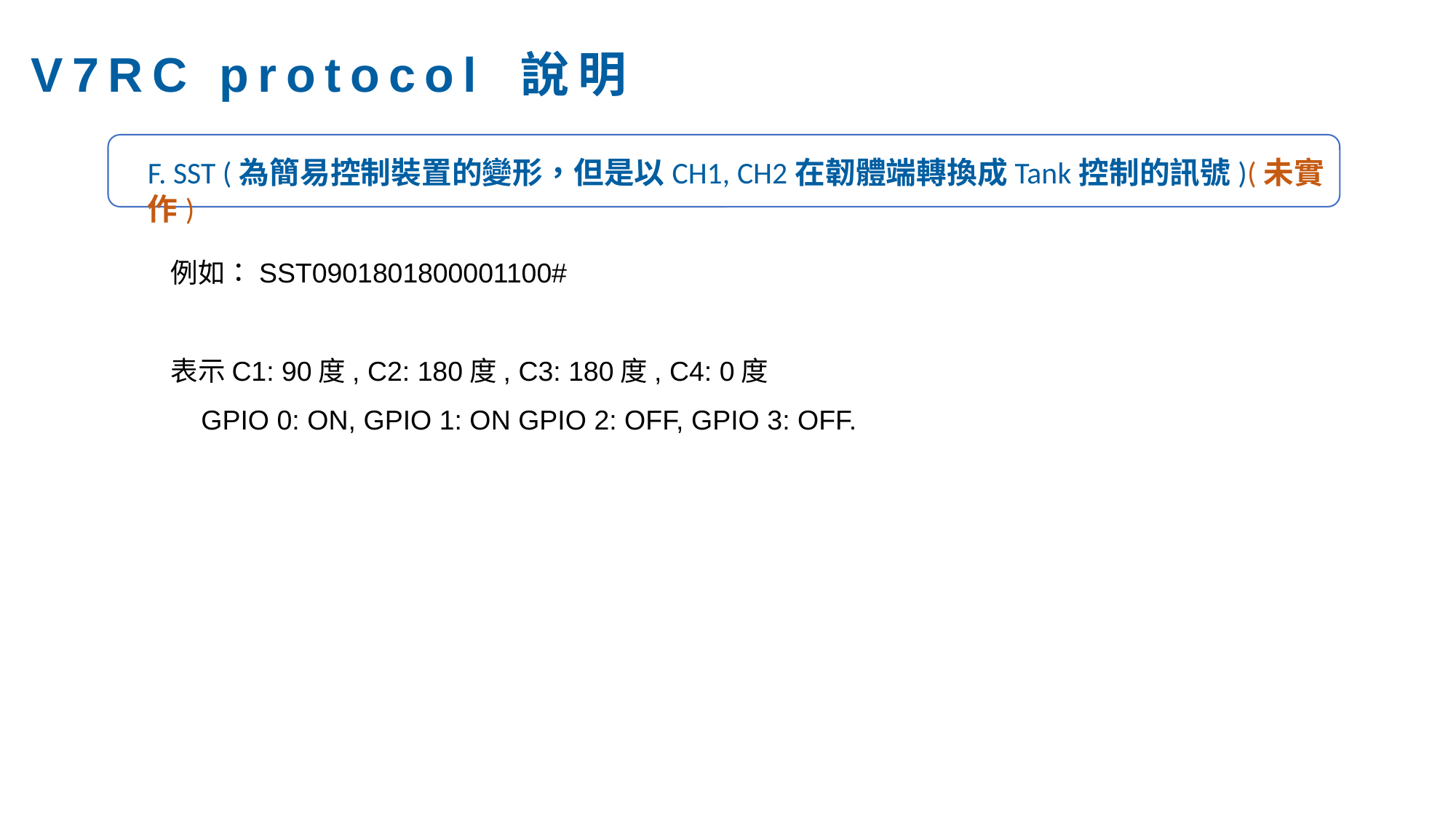

V7RC protocol 說明

F. SST (為簡易控制裝置的變形，但是以CH1, CH2在韌體端轉換成Tank控制的訊號)(未實作)
例如：SST0901801800001100#

表示C1: 90度, C2: 180度, C3: 180度, C4: 0度
    GPIO 0: ON, GPIO 1: ON GPIO 2: OFF, GPIO 3: OFF.